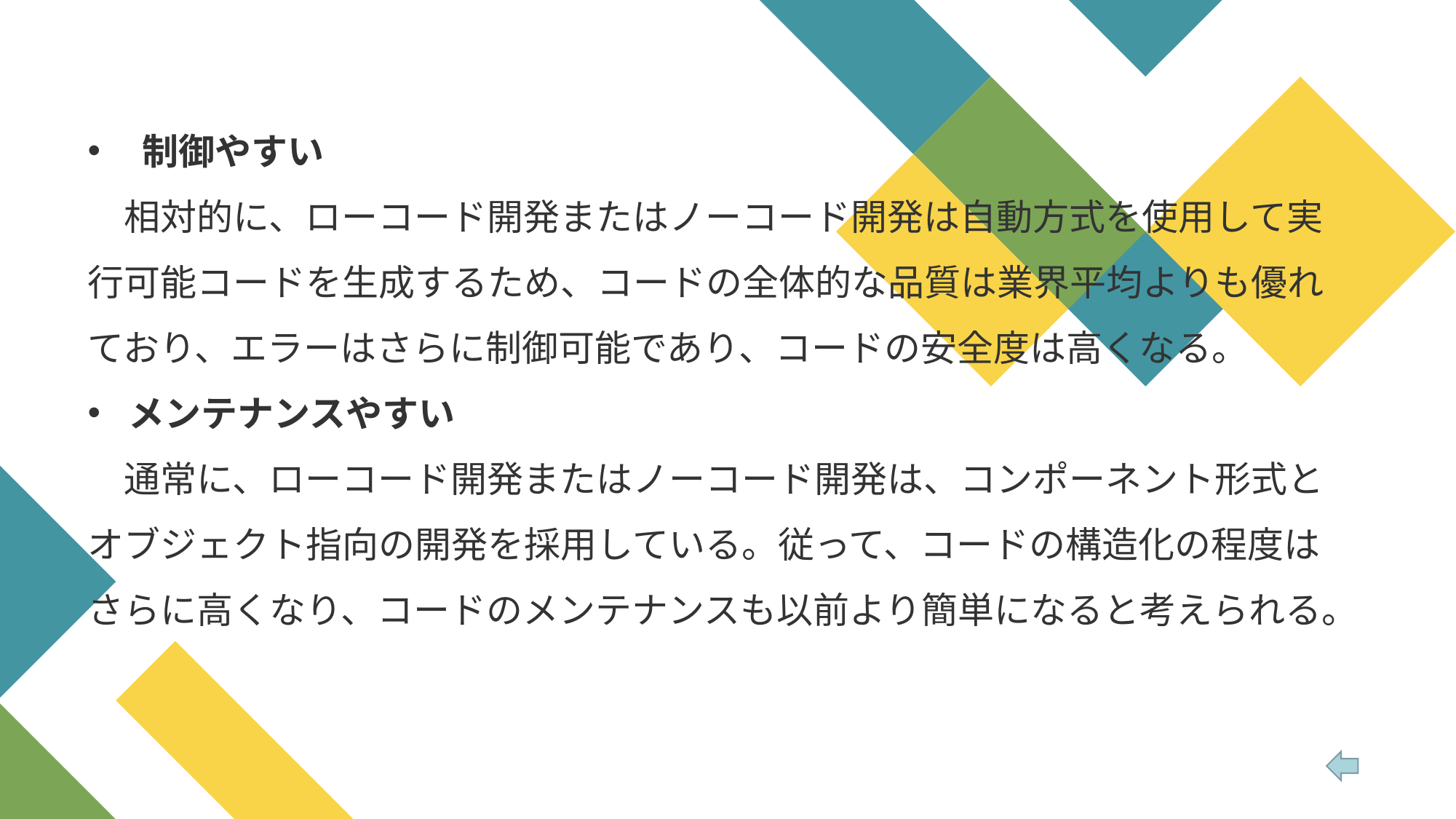

制御やすい
　相対的に、ローコード開発またはノーコード開発は自動方式を使用して実行可能コードを生成するため、コードの全体的な品質は業界平均よりも優れており、エラーはさらに制御可能であり、コードの安全度は高くなる。
メンテナンスやすい
　通常に、ローコード開発またはノーコード開発は、コンポーネント形式とオブジェクト指向の開発を採用している。従って、コードの構造化の程度はさらに高くなり、コードのメンテナンスも以前より簡単になると考えられる。